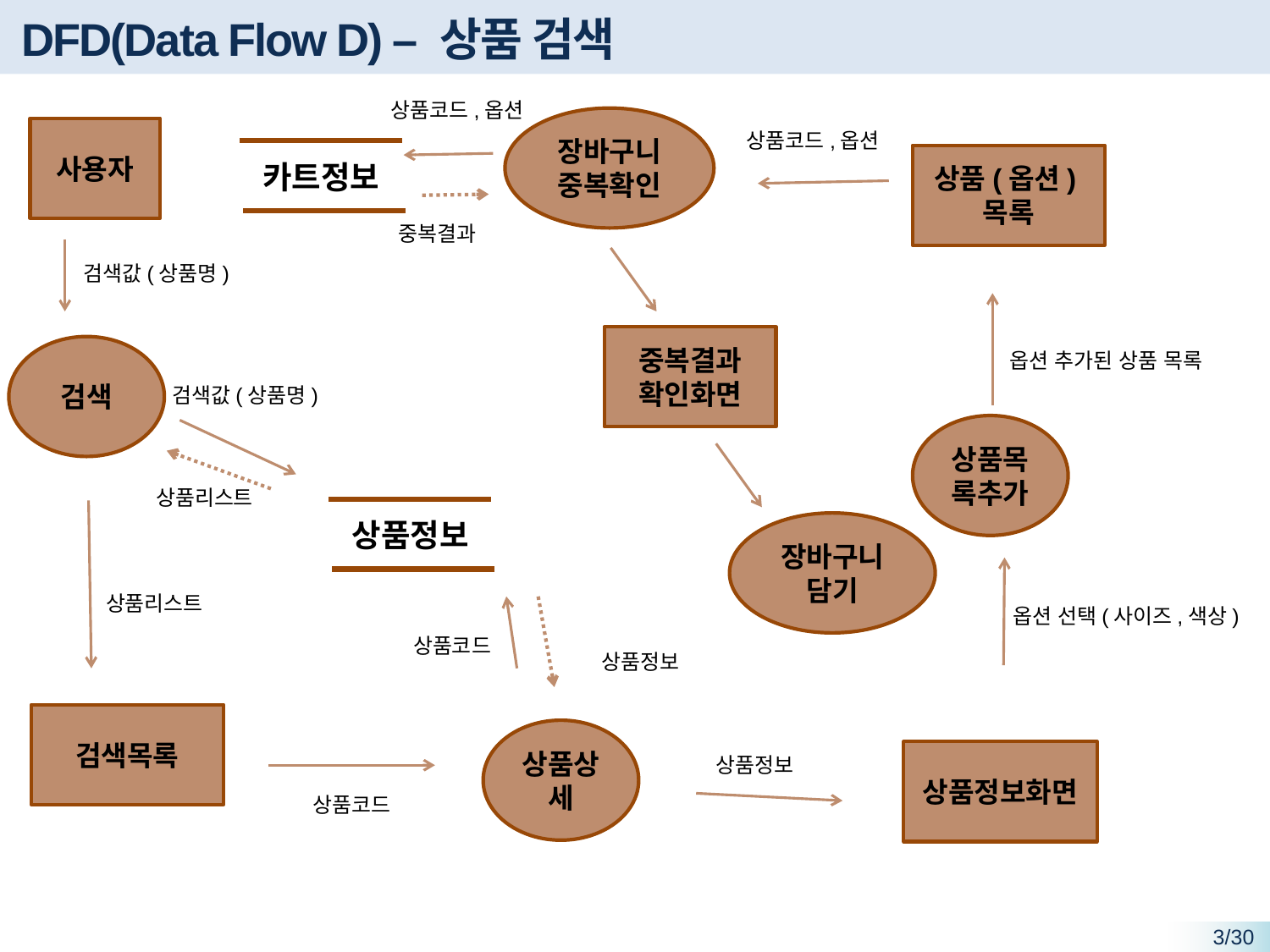

데이터 흐름
프로세스 흐름
# DFD(Data Flow D) – 상품 검색
상품코드,옵션
장바구니 중복확인
사용자
상품코드,옵션
카트정보
상품(옵션)목록
중복결과
검색값(상품명)
중복결과
확인화면
검색
옵션 추가된 상품 목록
검색값(상품명)
상품목록추가
상품리스트
상품정보
장바구니담기
상품리스트
옵션 선택(사이즈,색상)
상품코드
상품정보
검색목록
상품상세
상품정보화면
상품정보
상품코드